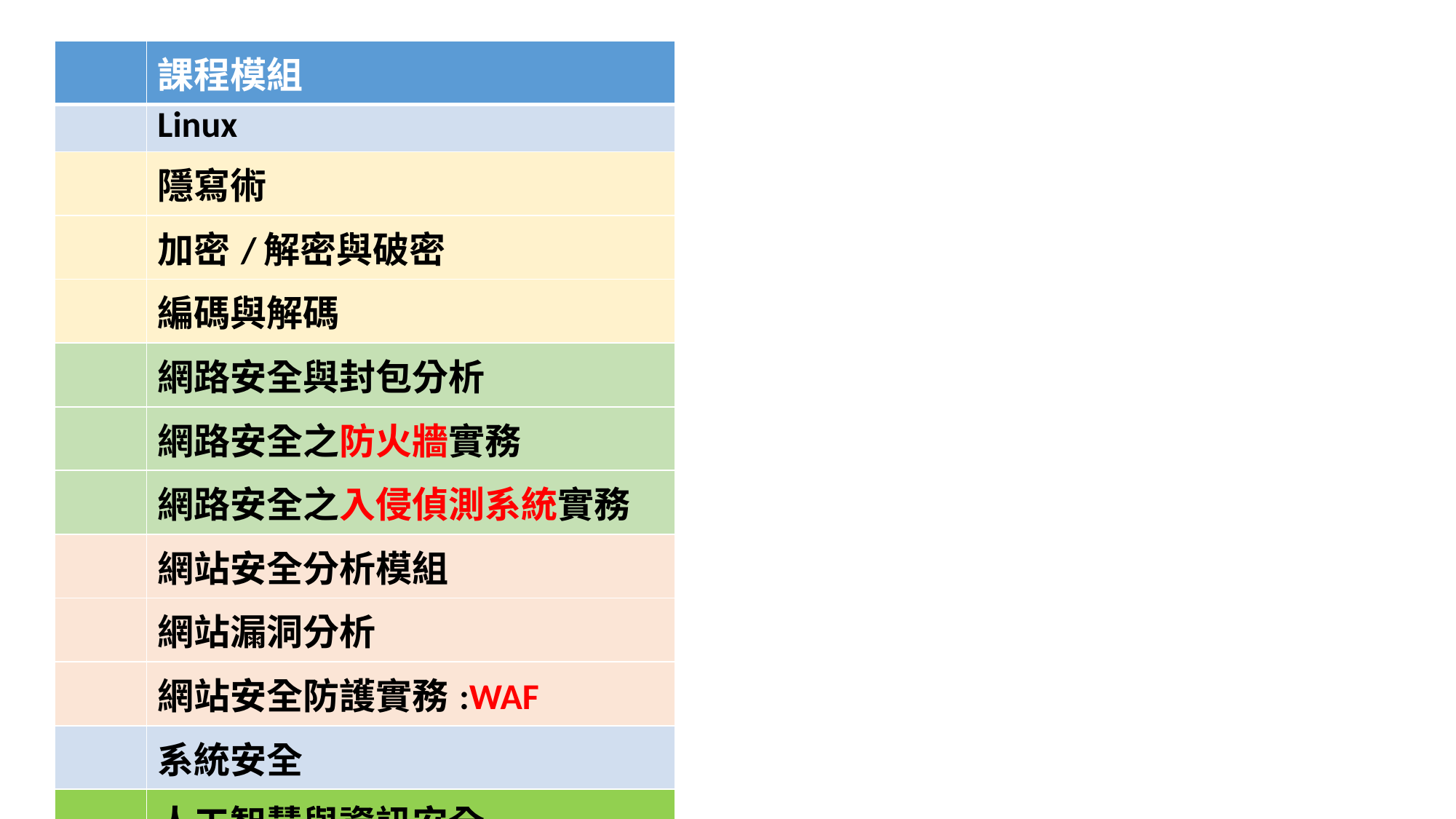

|  | 課程模組 |
| --- | --- |
|  | Linux |
|  | 隱寫術 |
|  | 加密/解密與破密 |
|  | 編碼與解碼 |
|  | 網路安全與封包分析 |
|  | 網路安全之防火牆實務 |
|  | 網路安全之入侵偵測系統實務 |
|  | 網站安全分析模組 |
|  | 網站漏洞分析 |
|  | 網站安全防護實務:WAF |
|  | 系統安全 |
|  | 人工智慧與資訊安全 |